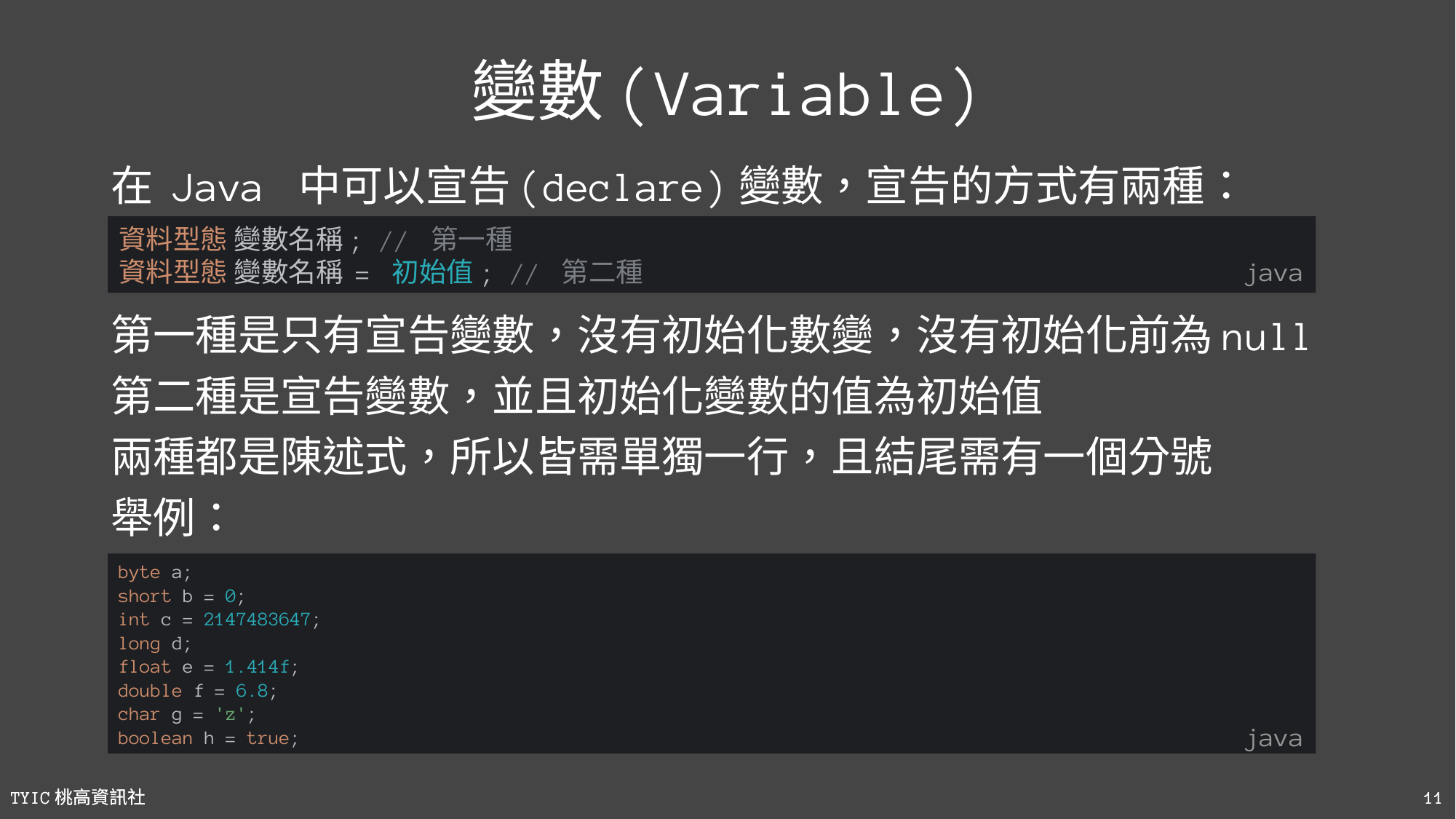

# 變數(Variable)
在 Java 中可以宣告(declare)變數，宣告的方式有兩種：

資料型態 變數名稱; // 第一種
資料型態 變數名稱 = 初始值; // 第二種
java
第一種是只有宣告變數，沒有初始化數變，沒有初始化前為null
第二種是宣告變數，並且初始化變數的值為初始值
兩種都是陳述式，所以皆需單獨一行，且結尾需有一個分號
舉例：
byte a;
short b = 0;
int c = 2147483647;
long d;
float e = 1.414f;
double f = 6.8;
char g = 'z';
boolean h = true;
java